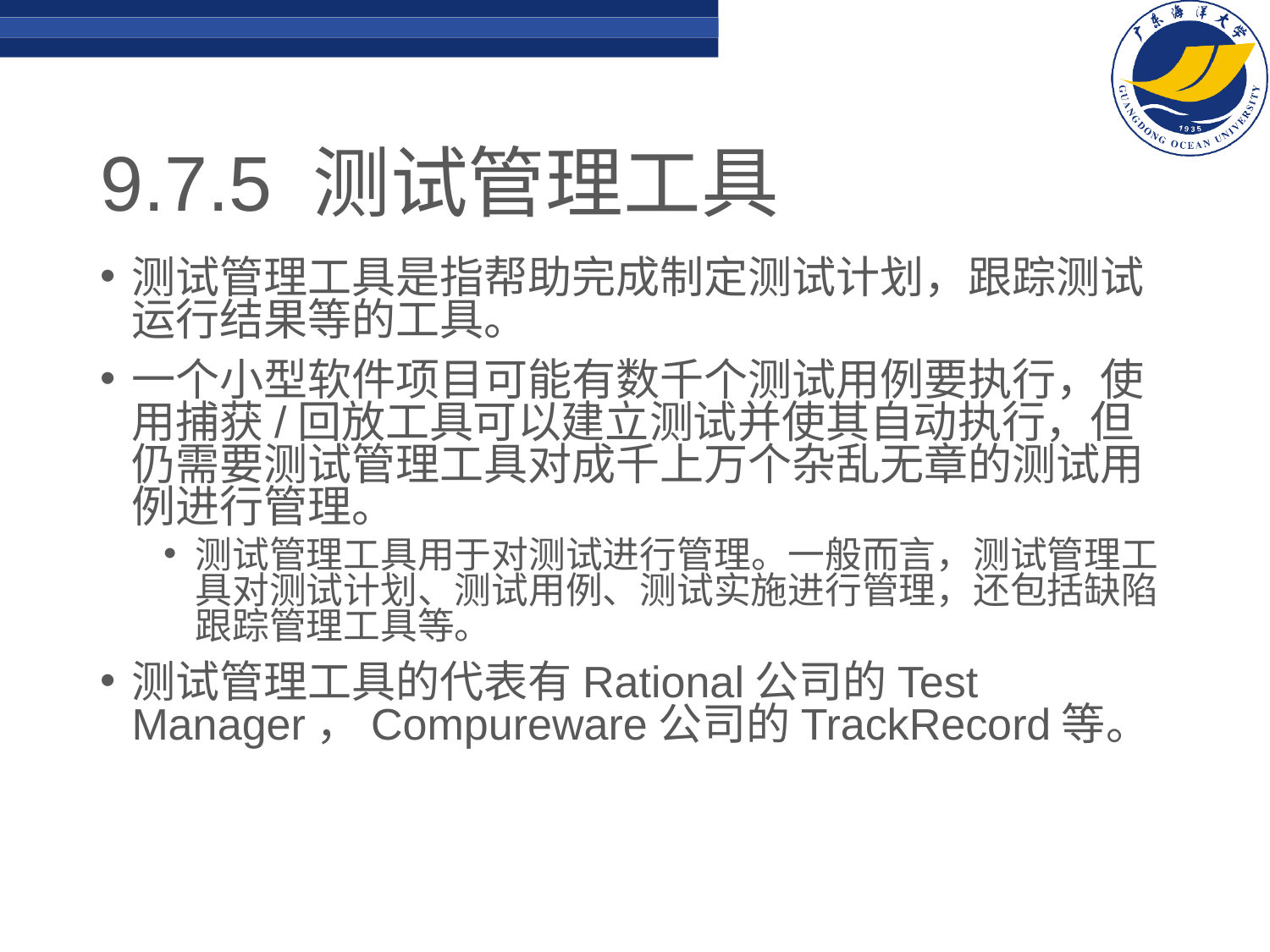

# 9.7.5 测试管理工具
测试管理工具是指帮助完成制定测试计划，跟踪测试运行结果等的工具。
一个小型软件项目可能有数千个测试用例要执行，使用捕获/回放工具可以建立测试并使其自动执行，但仍需要测试管理工具对成千上万个杂乱无章的测试用例进行管理。
测试管理工具用于对测试进行管理。一般而言，测试管理工具对测试计划、测试用例、测试实施进行管理，还包括缺陷跟踪管理工具等。
测试管理工具的代表有Rational公司的Test Manager，Compureware公司的TrackRecord等。
33